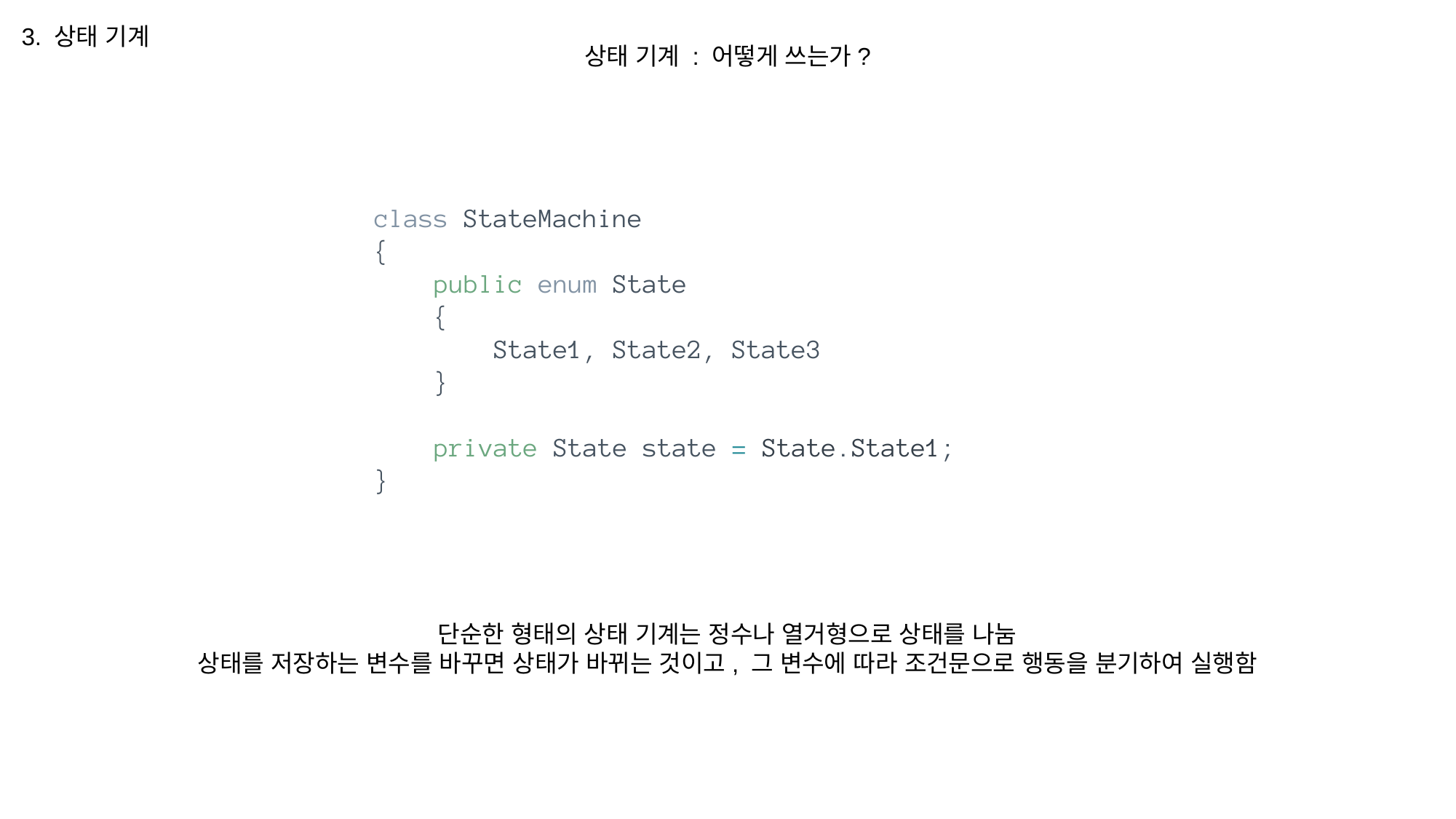

3. 상태 기계
상태 기계 : 어떻게 쓰는가?
class StateMachine
{
    public enum State
    {
        State1, State2, State3
    }
    private State state = State.State1;
}
단순한 형태의 상태 기계는 정수나 열거형으로 상태를 나눔
상태를 저장하는 변수를 바꾸면 상태가 바뀌는 것이고, 그 변수에 따라 조건문으로 행동을 분기하여 실행함